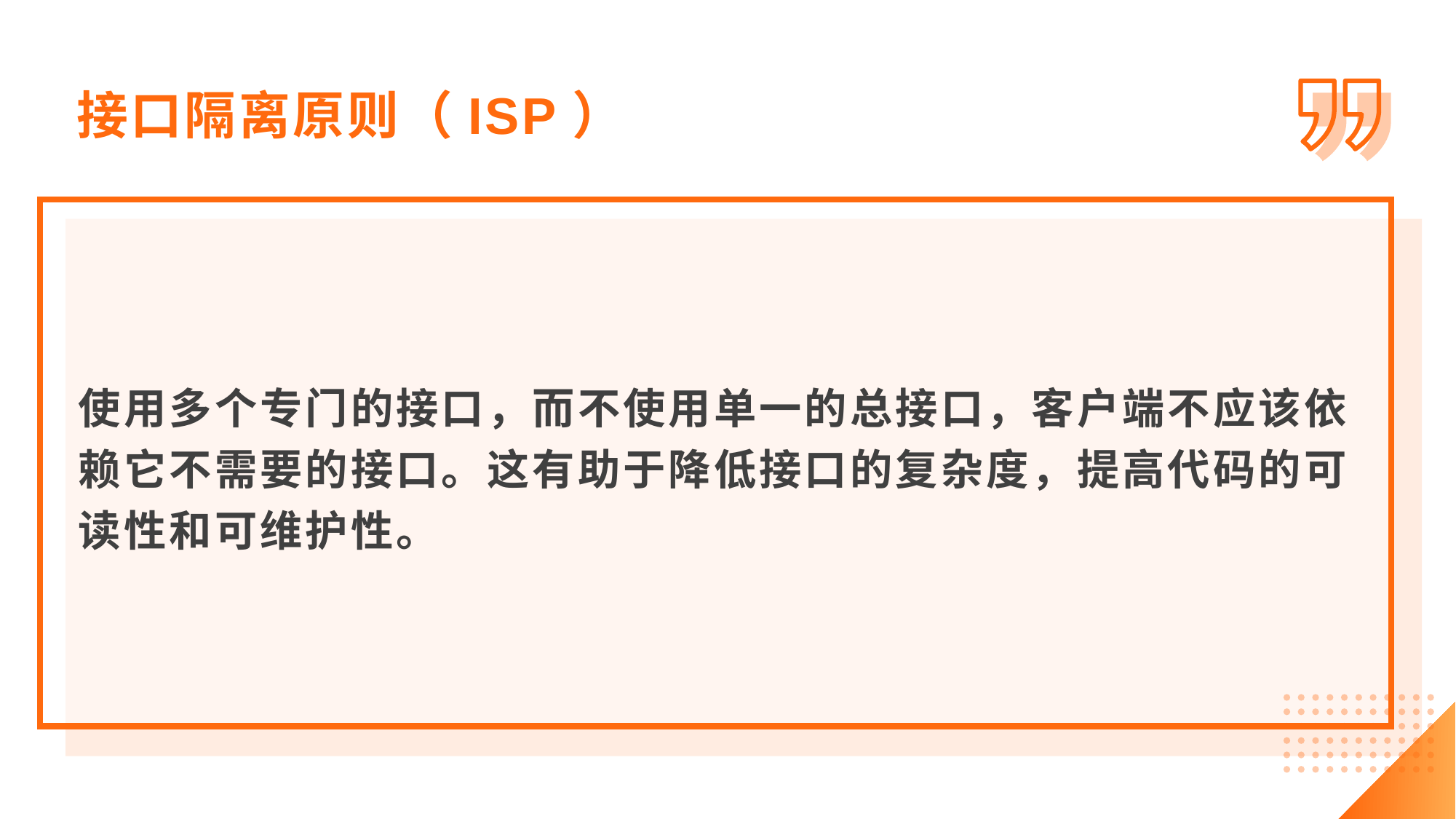

接口隔离原则（ISP）

使用多个专门的接口，而不使用单一的总接口，客户端不应该依赖它不需要的接口。这有助于降低接口的复杂度，提高代码的可读性和可维护性。